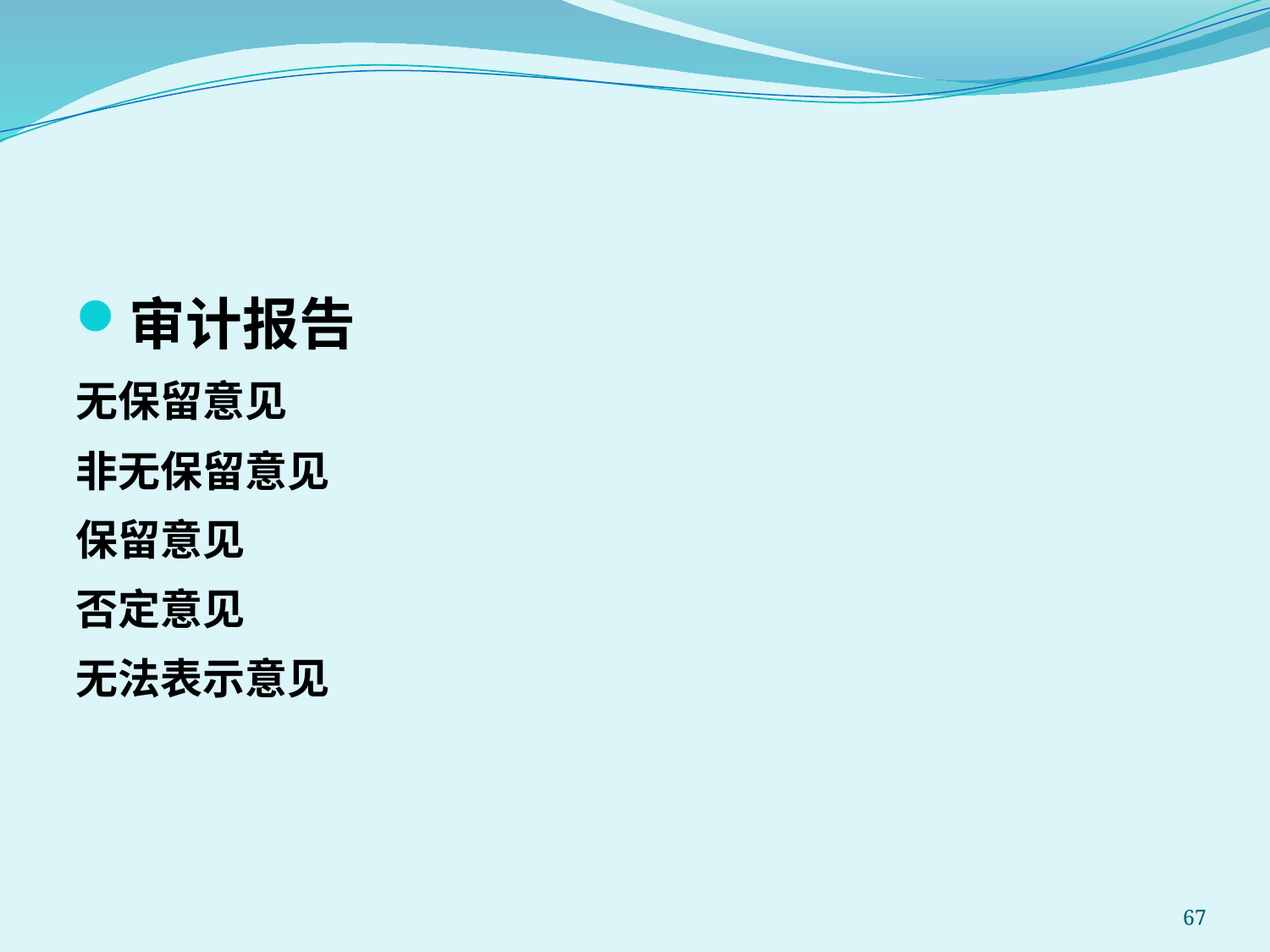

审计报告
无保留意见
非无保留意见
保留意见
否定意见
无法表示意见
67